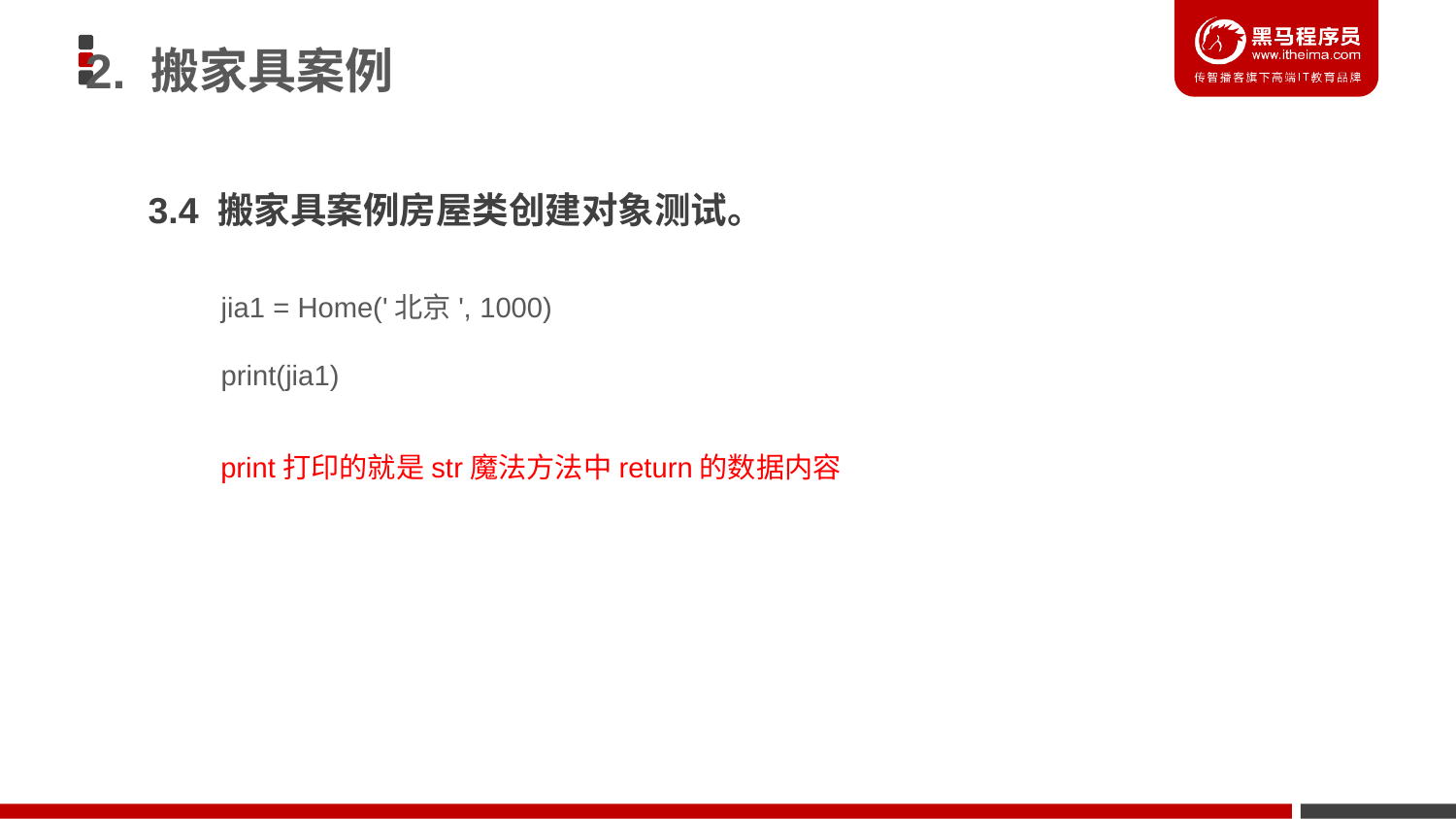

2. 搬家具案例
3.4 搬家具案例房屋类创建对象测试。
jia1 = Home('北京', 1000)

print(jia1)
print打印的就是str魔法方法中return的数据内容